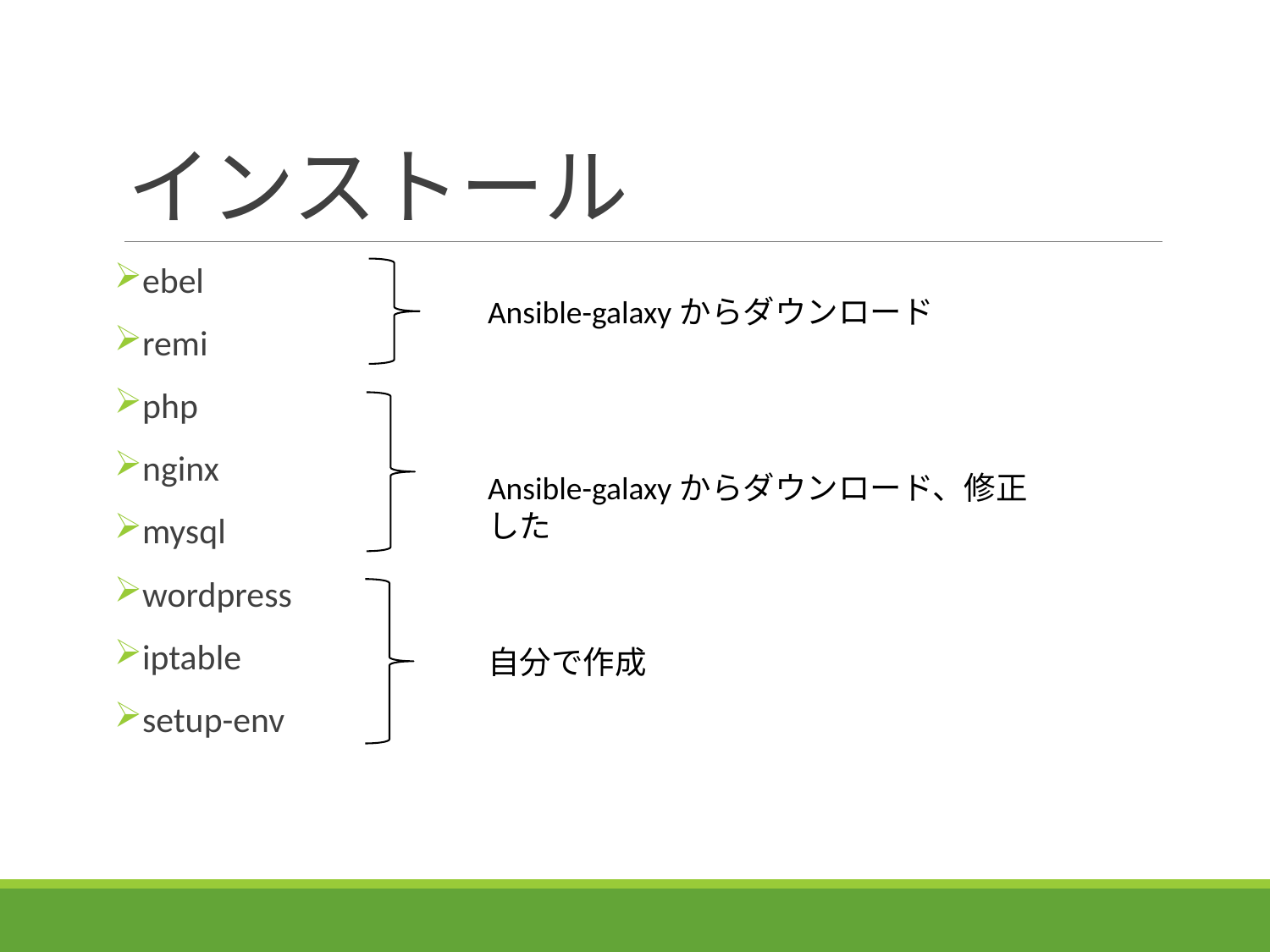

# インストール
ebel
remi
php
nginx
mysql
wordpress
iptable
setup-env

Ansible-galaxyからダウンロード

Ansible-galaxyからダウンロード、修正した

自分で作成